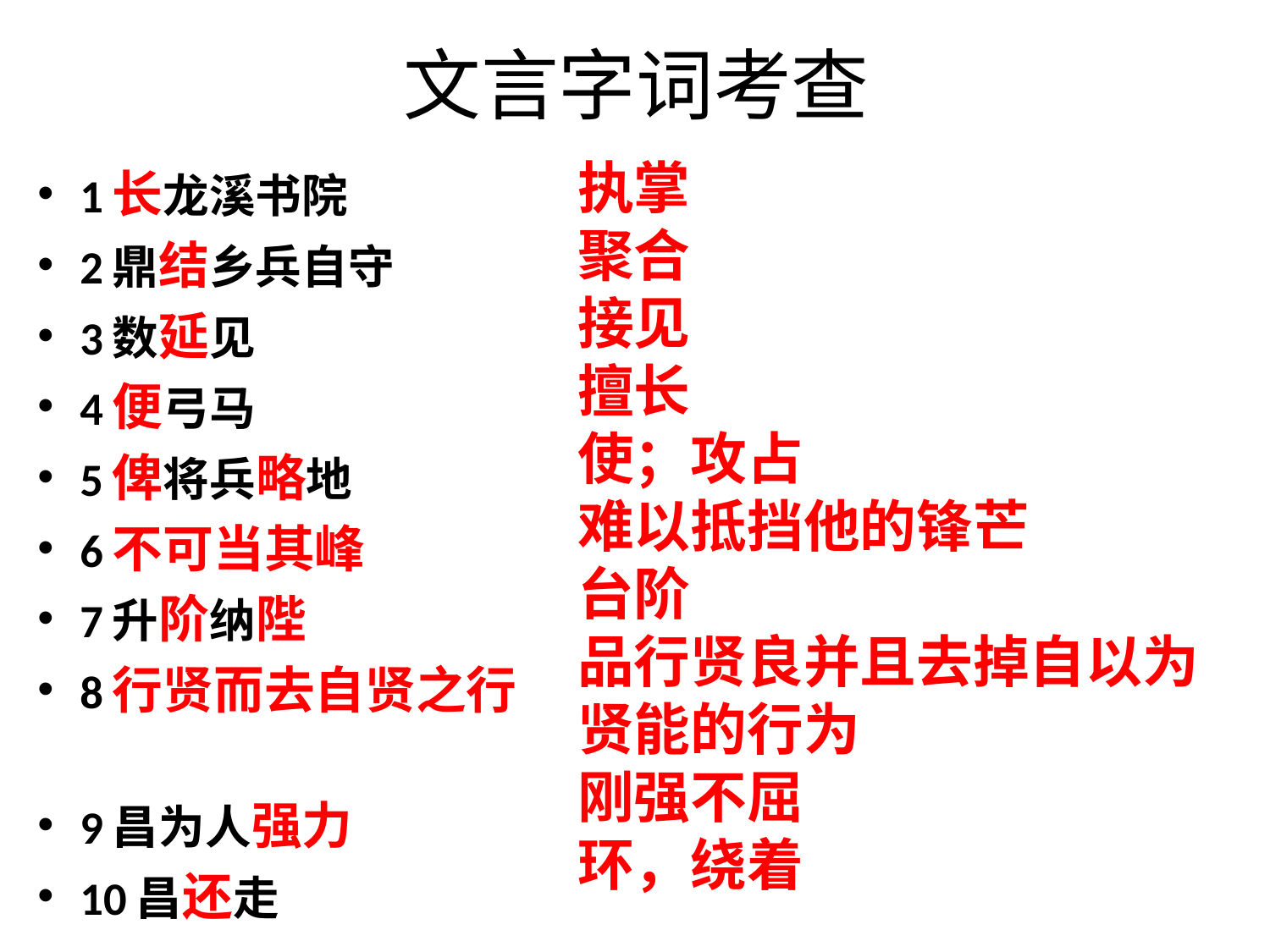

# 文言字词考查
执掌
聚合
接见
擅长
使；攻占
难以抵挡他的锋芒
台阶
品行贤良并且去掉自以为贤能的行为
刚强不屈
环，绕着
1长龙溪书院
2鼎结乡兵自守
3数延见
4便弓马
5俾将兵略地
6不可当其峰
7升阶纳陛
8行贤而去自贤之行

9昌为人强力
10昌还走